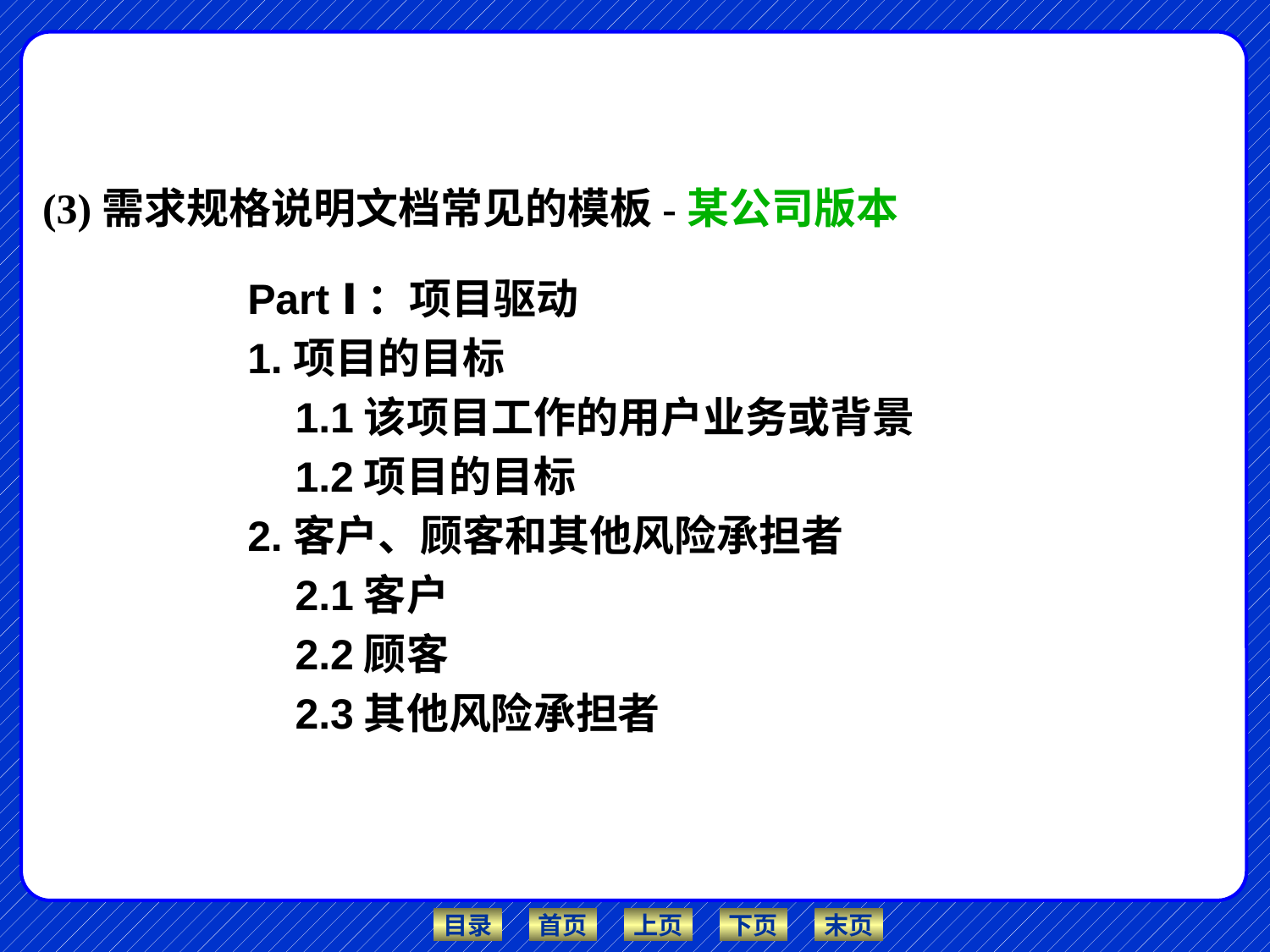

51
(3)需求规格说明文档常见的模板-某公司版本
Part Ⅰ：项目驱动
1.项目的目标
	1.1该项目工作的用户业务或背景
	1.2项目的目标
2.客户、顾客和其他风险承担者
	2.1客户
	2.2顾客
	2.3其他风险承担者